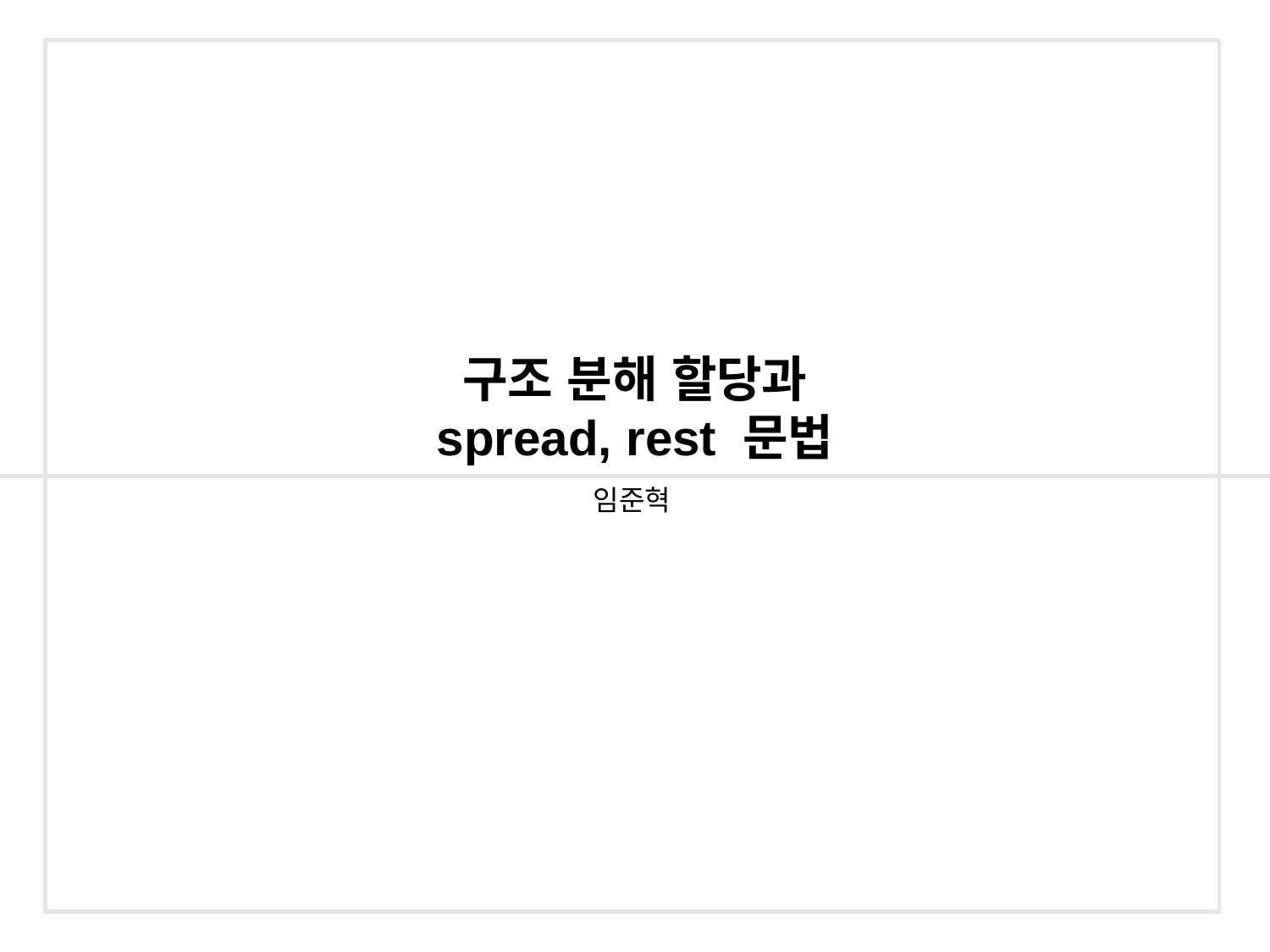

구조 분해 할당과
spread, rest 문법
임준혁